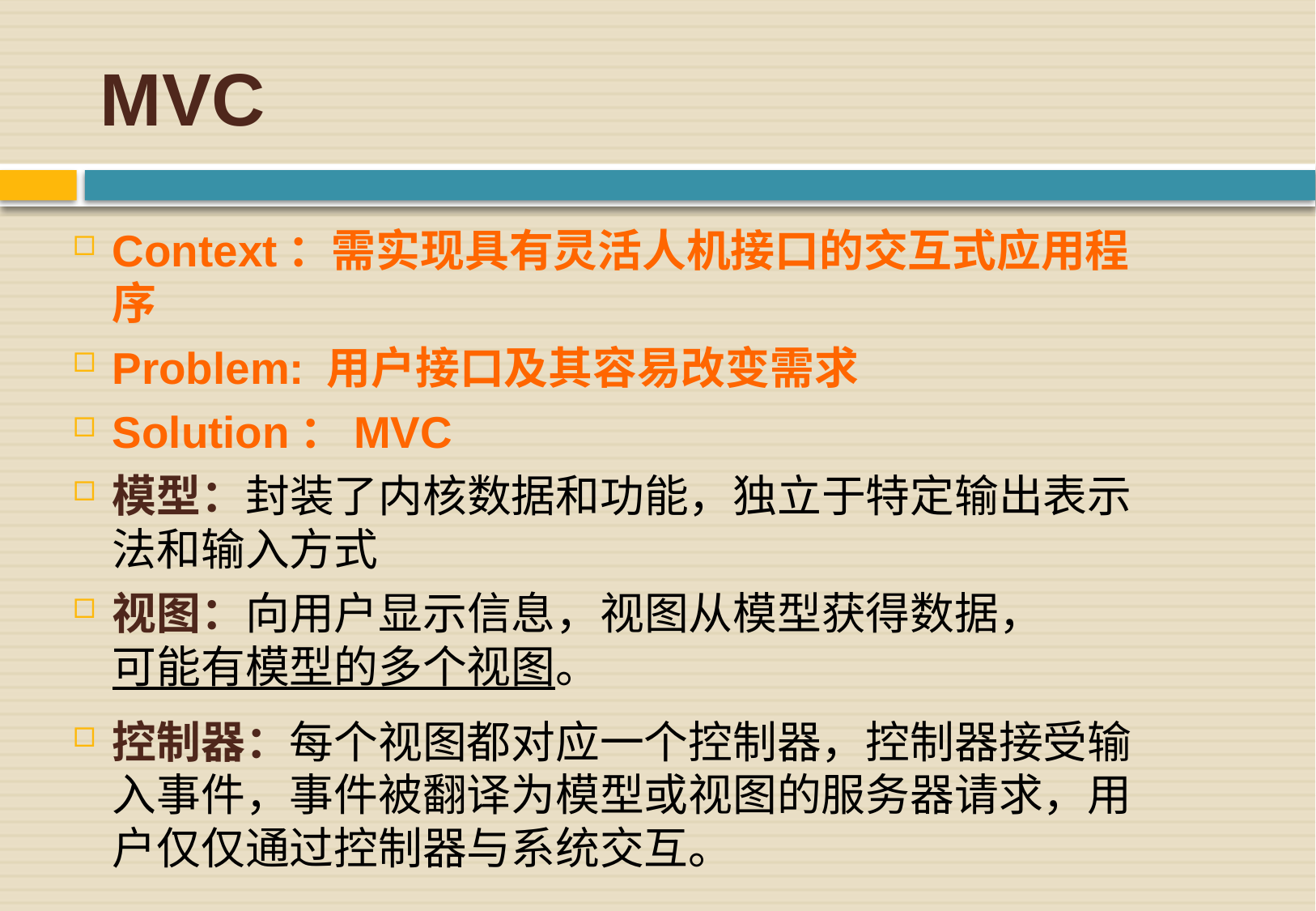

# MVC
Context：需实现具有灵活人机接口的交互式应用程序
Problem: 用户接口及其容易改变需求
Solution：MVC
模型：封装了内核数据和功能，独立于特定输出表示法和输入方式
视图：向用户显示信息，视图从模型获得数据，可能有模型的多个视图。
控制器：每个视图都对应一个控制器，控制器接受输入事件，事件被翻译为模型或视图的服务器请求，用户仅仅通过控制器与系统交互。